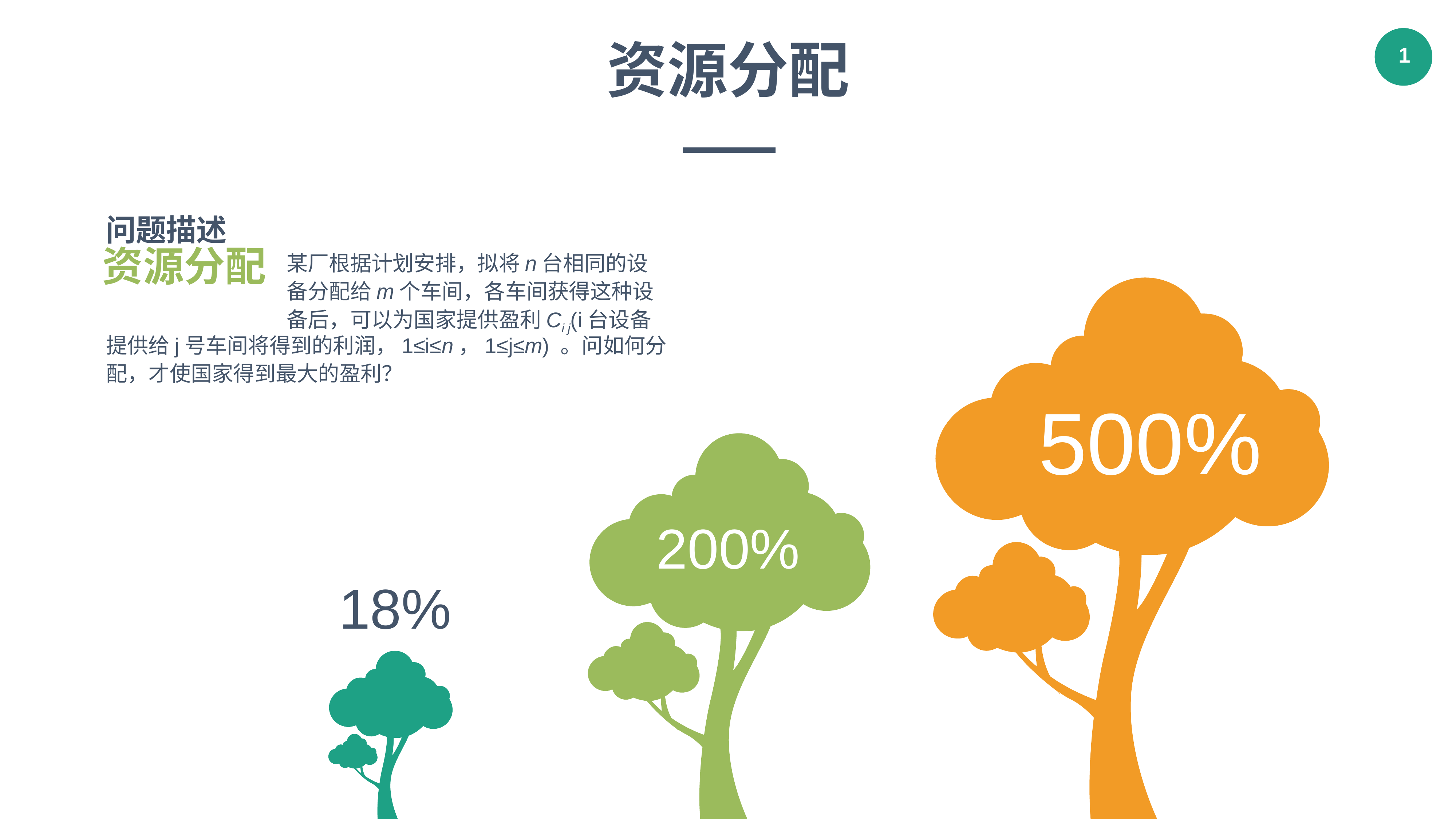

资源分配

问题描述
资源分配
某厂根据计划安排，拟将n台相同的设备分配给m个车间，各车间获得这种设备后，可以为国家提供盈利Ci j(i台设备

提供给j号车间将得到的利润，1≤i≤n，1≤j≤m) 。问如何分配，才使国家得到最大的盈利？
500%

200%
18%